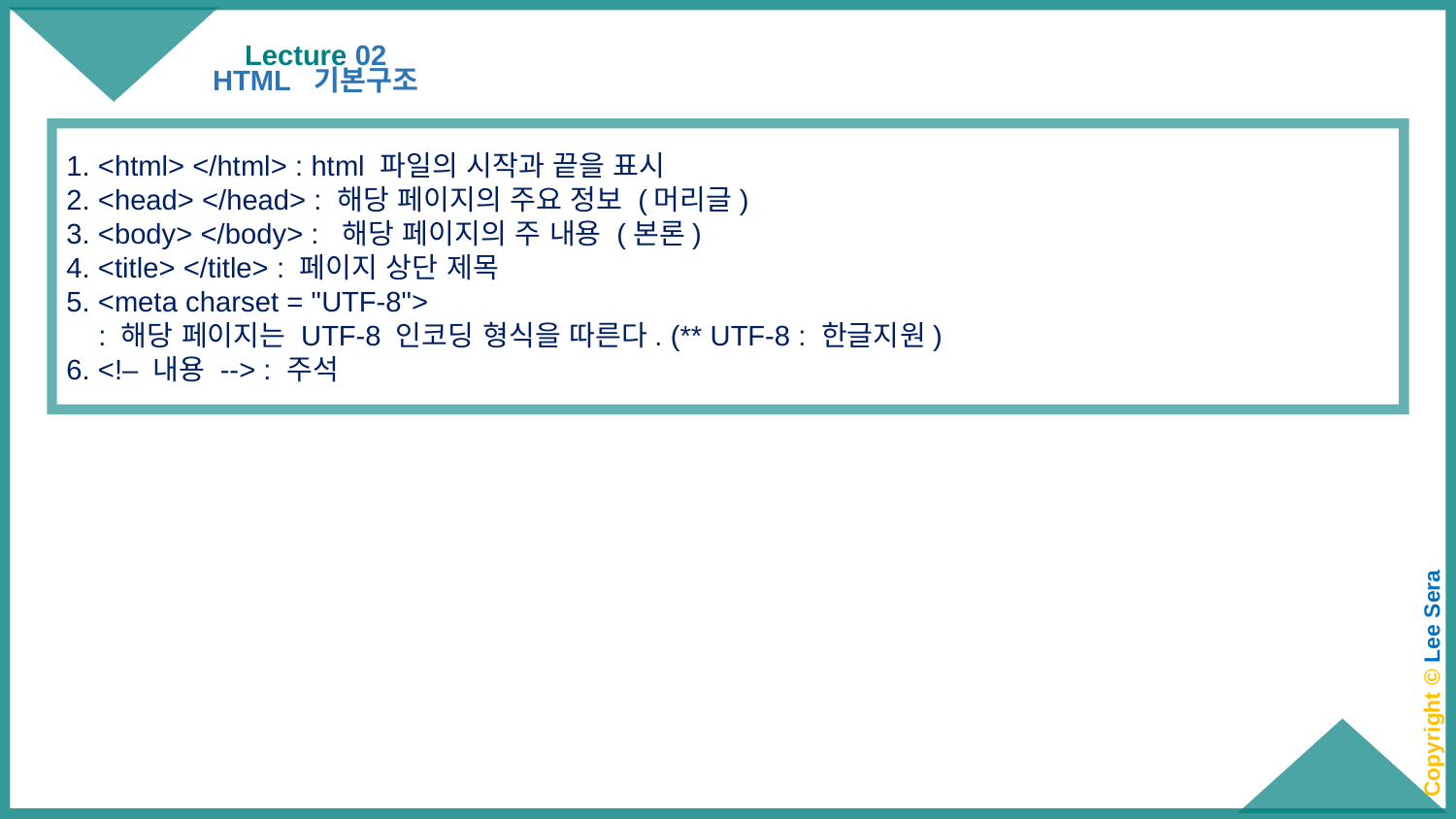

# Lecture 02
HTML  기본구조
1. <html> </html> : html 파일의 시작과 끝을 표시
2. <head> </head> : 해당 페이지의 주요 정보 (머리글)
3. <body> </body> :  해당 페이지의 주 내용 (본론)
4. <title> </title> : 페이지 상단 제목
5. <meta charset = "UTF-8">
    : 해당 페이지는 UTF-8 인코딩 형식을 따른다. (** UTF-8 : 한글지원)
6. <!– 내용 --> : 주석
Copyright © Lee Sera